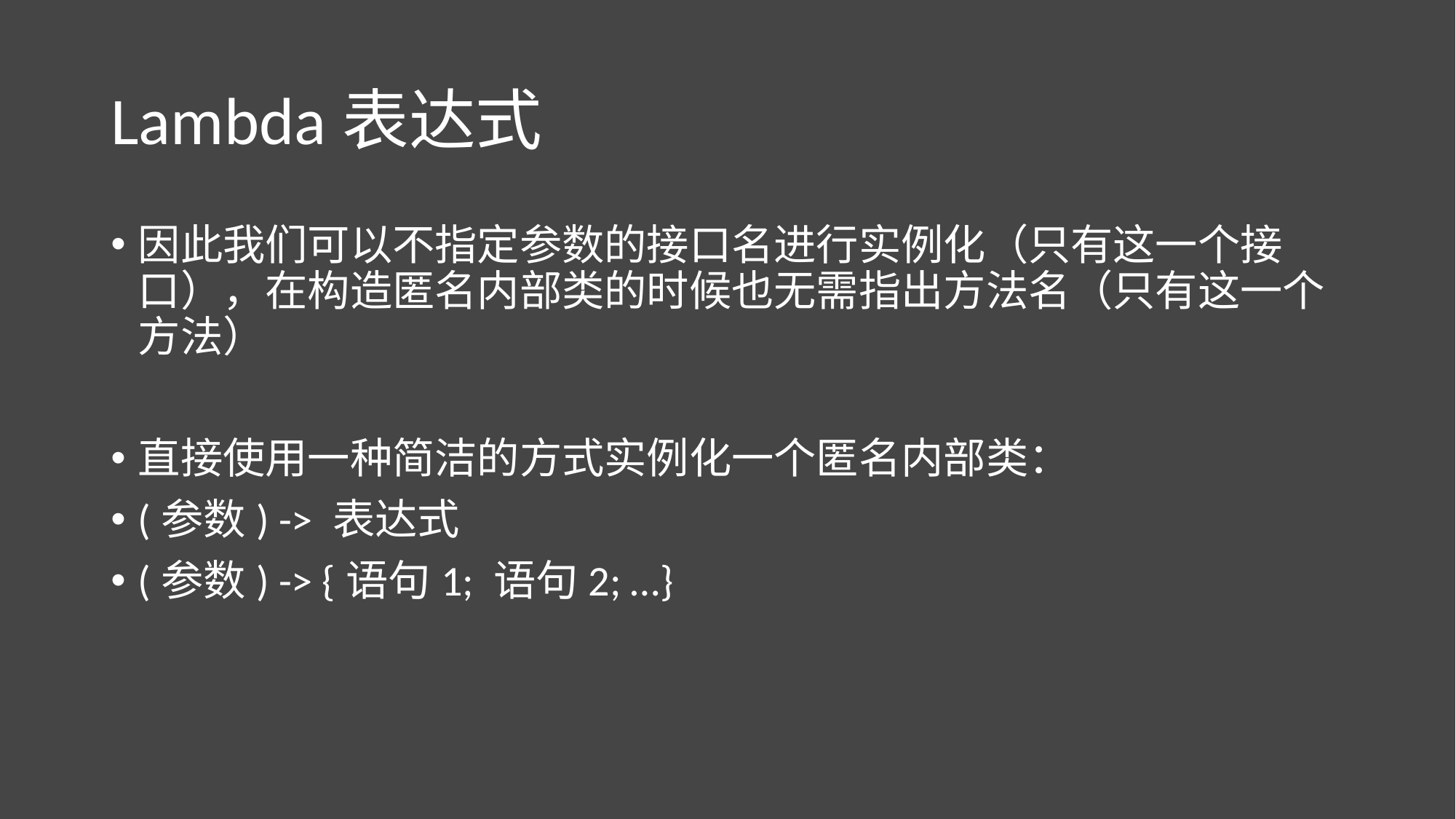

# Lambda表达式
因此我们可以不指定参数的接口名进行实例化（只有这一个接口），在构造匿名内部类的时候也无需指出方法名（只有这一个方法）

直接使用一种简洁的方式实例化一个匿名内部类：
(参数) -> 表达式
(参数) -> {语句1; 语句2; …}